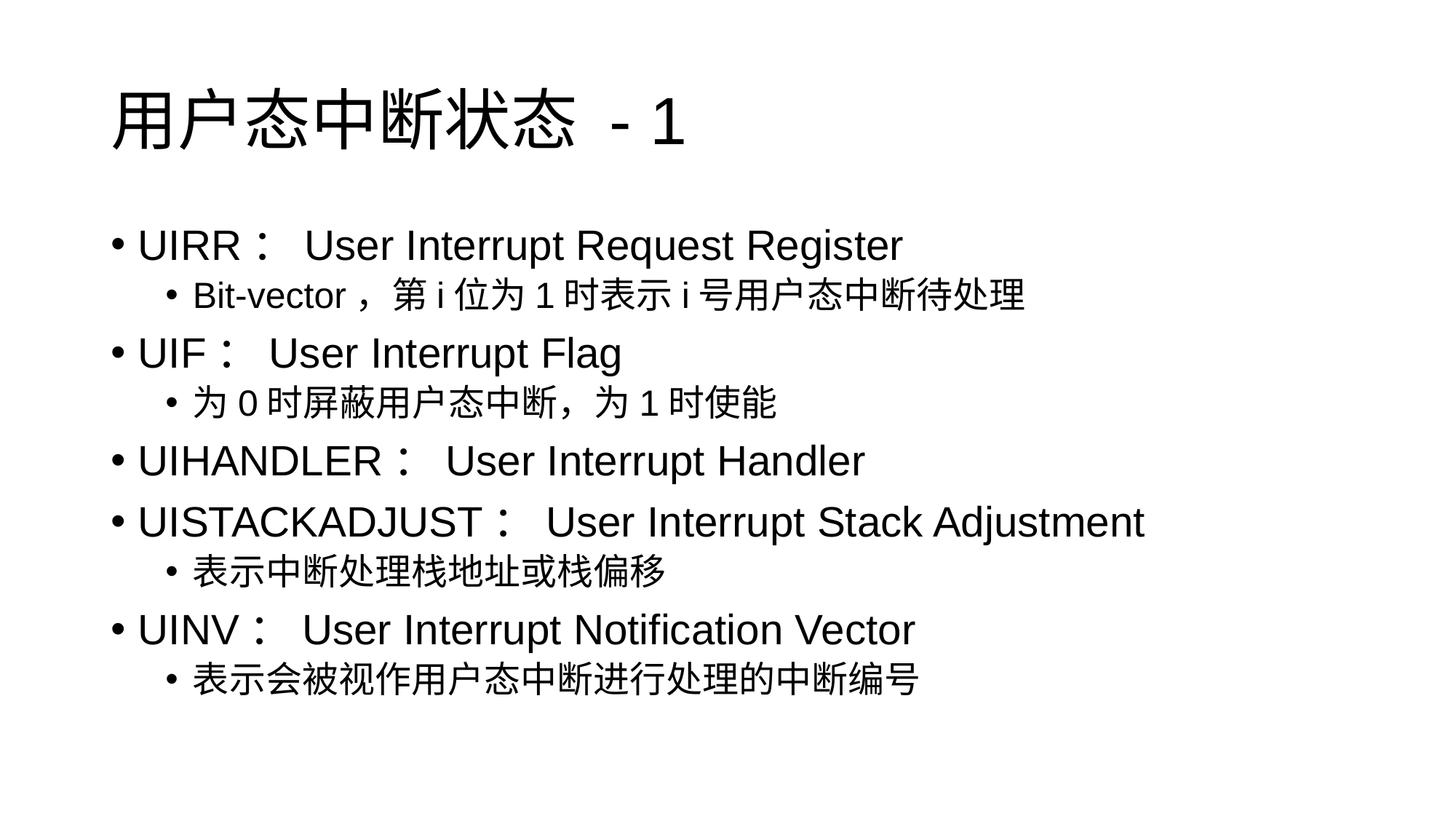

# 用户态中断状态 - 1
UIRR：User Interrupt Request Register
Bit-vector，第i位为1时表示i号用户态中断待处理
UIF：User Interrupt Flag
为0时屏蔽用户态中断，为1时使能
UIHANDLER：User Interrupt Handler
UISTACKADJUST：User Interrupt Stack Adjustment
表示中断处理栈地址或栈偏移
UINV：User Interrupt Notification Vector
表示会被视作用户态中断进行处理的中断编号